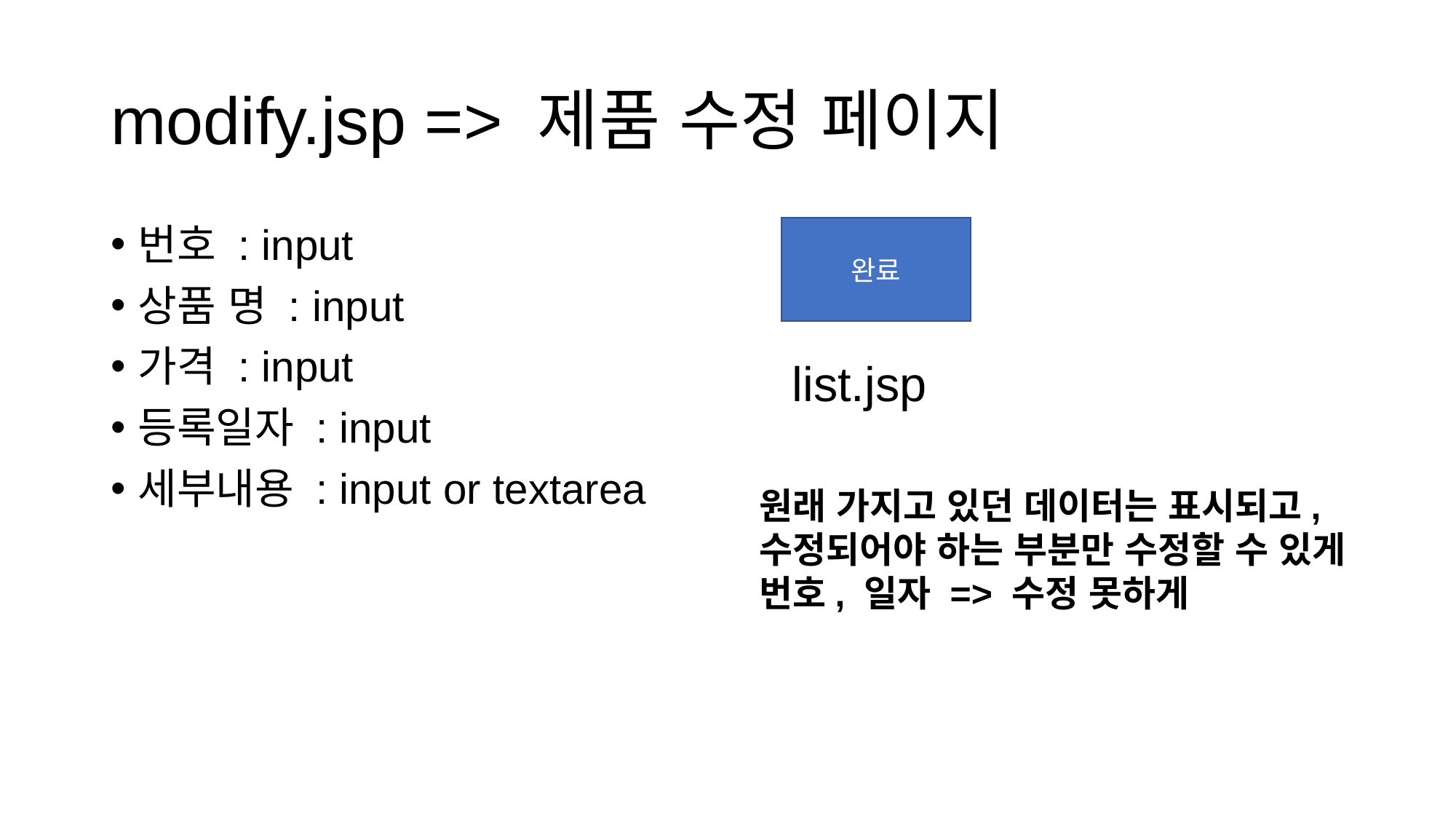

# modify.jsp => 제품 수정 페이지
번호 : input
상품 명 : input
가격 : input
등록일자 : input
세부내용 : input or textarea

완료
list.jsp
원래 가지고 있던 데이터는 표시되고,
수정되어야 하는 부분만 수정할 수 있게
번호, 일자 => 수정 못하게